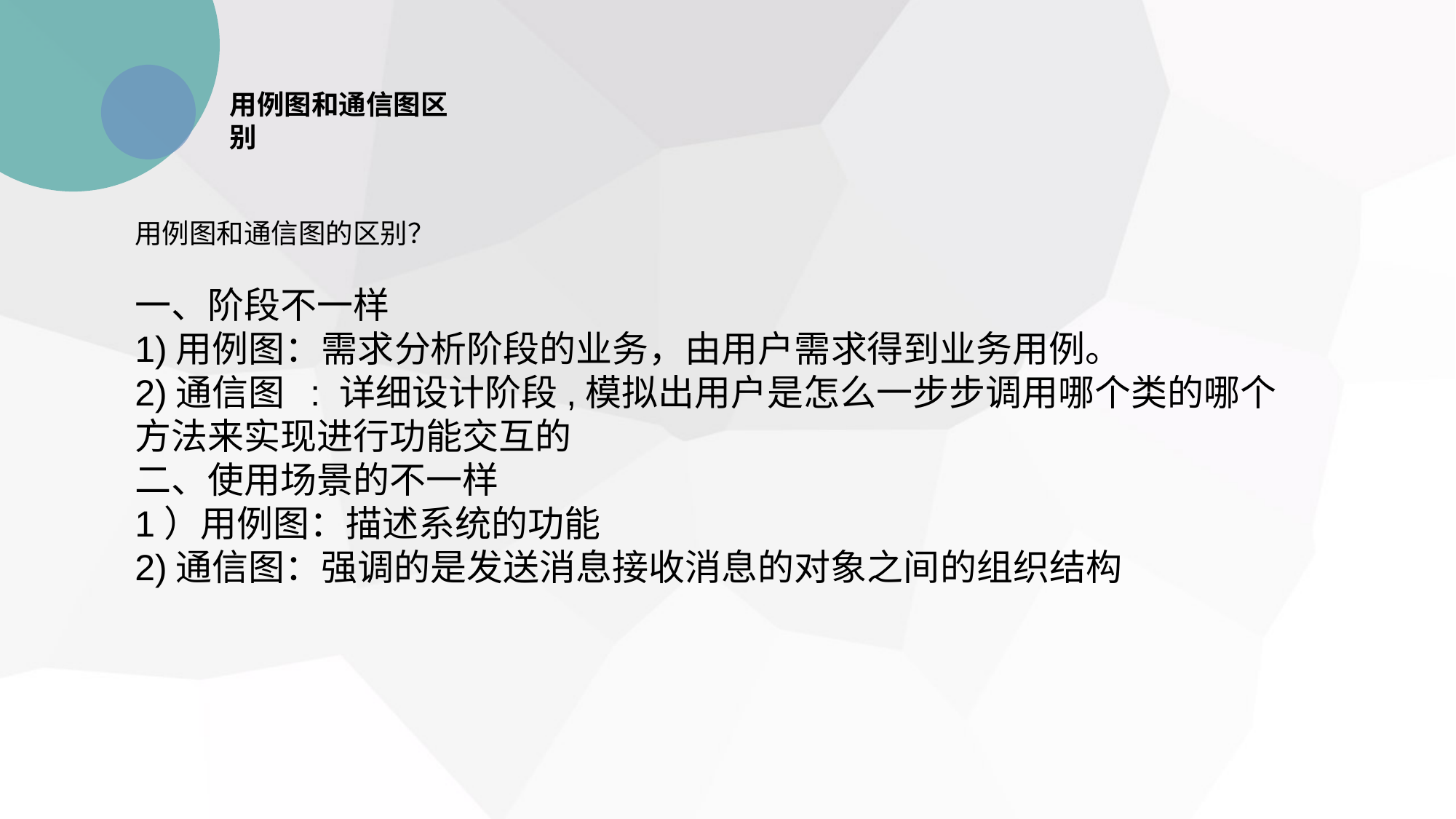

用例图和通信图区别
用例图和通信图的区别？

一、阶段不一样
1)用例图：需求分析阶段的业务，由用户需求得到业务用例。
2)通信图  : 详细设计阶段,模拟出用户是怎么一步步调用哪个类的哪个方法来实现进行功能交互的
二、使用场景的不一样
1）用例图：描述系统的功能
2)通信图：强调的是发送消息接收消息的对象之间的组织结构